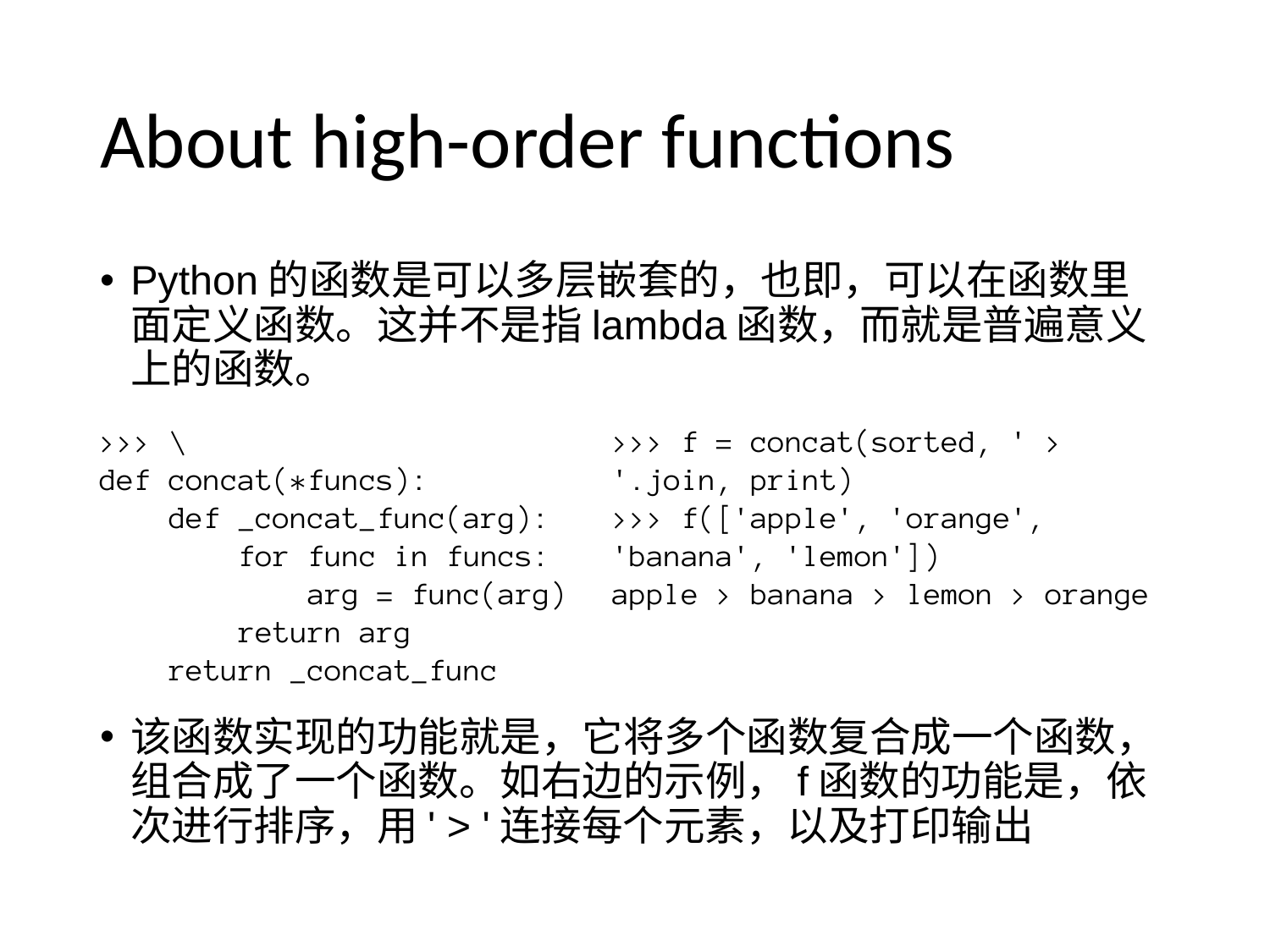

# About high-order functions
Python的函数是可以多层嵌套的，也即，可以在函数里面定义函数。这并不是指lambda函数，而就是普遍意义上的函数。

该函数实现的功能就是，它将多个函数复合成一个函数，组合成了一个函数。如右边的示例，f函数的功能是，依次进行排序，用' > '连接每个元素，以及打印输出

>>> \
def concat(*funcs):
    def _concat_func(arg):
        for func in funcs:
            arg = func(arg)
        return arg
    return _concat_func
>>> f = concat(sorted, ' > '.join, print)
>>> f(['apple', 'orange', 'banana', 'lemon'])
apple > banana > lemon > orange